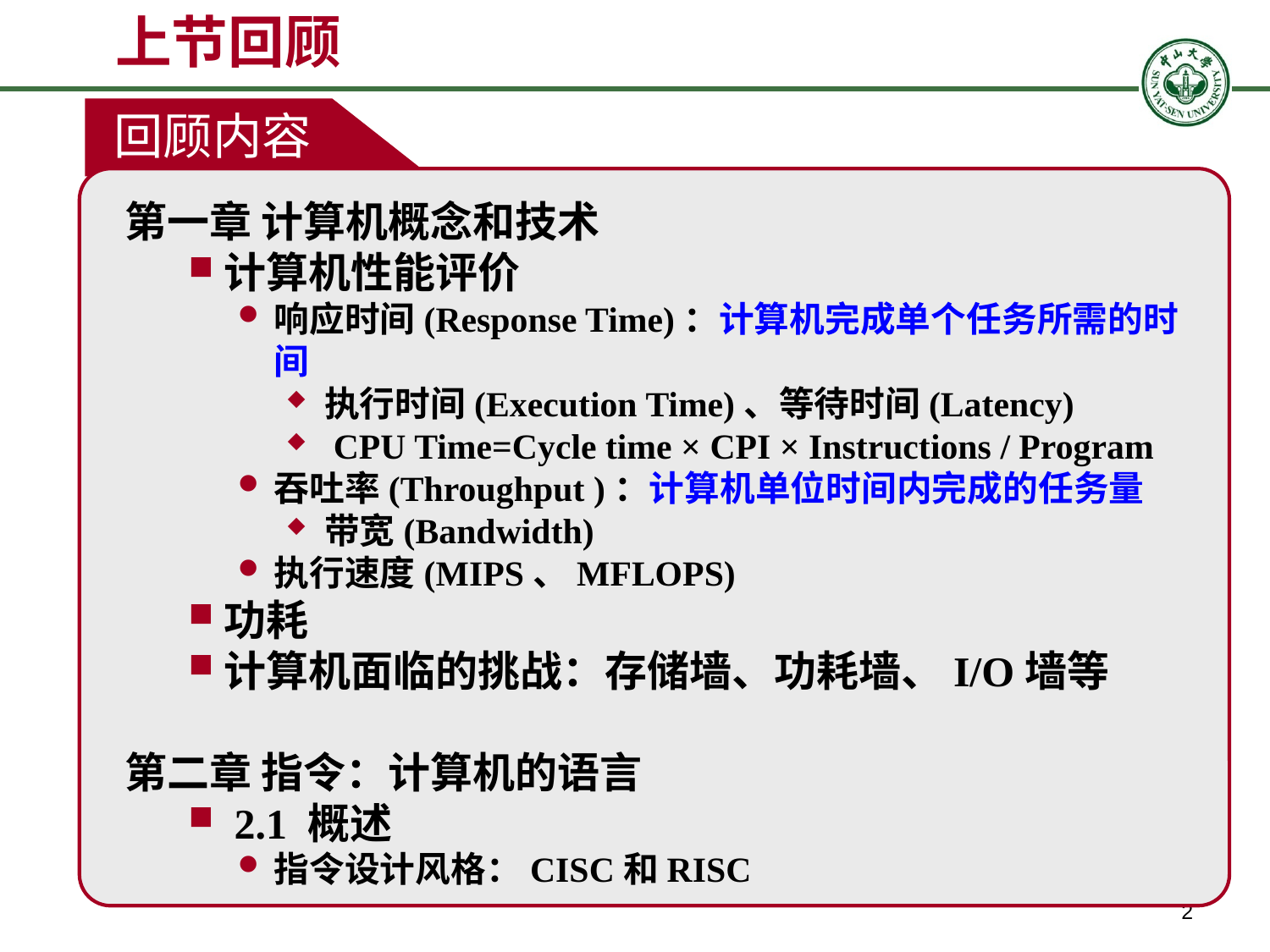

上节回顾

回顾内容

第一章 计算机概念和技术
计算机性能评价
响应时间(Response Time)：计算机完成单个任务所需的时间
执行时间(Execution Time)、等待时间(Latency)
 CPU Time=Cycle time × CPI × Instructions / Program
吞吐率(Throughput )：计算机单位时间内完成的任务量
带宽(Bandwidth)
执行速度(MIPS、MFLOPS)
功耗
计算机面临的挑战：存储墙、功耗墙、I/O墙等

第二章 指令：计算机的语言
 2.1 概述
指令设计风格：CISC和RISC